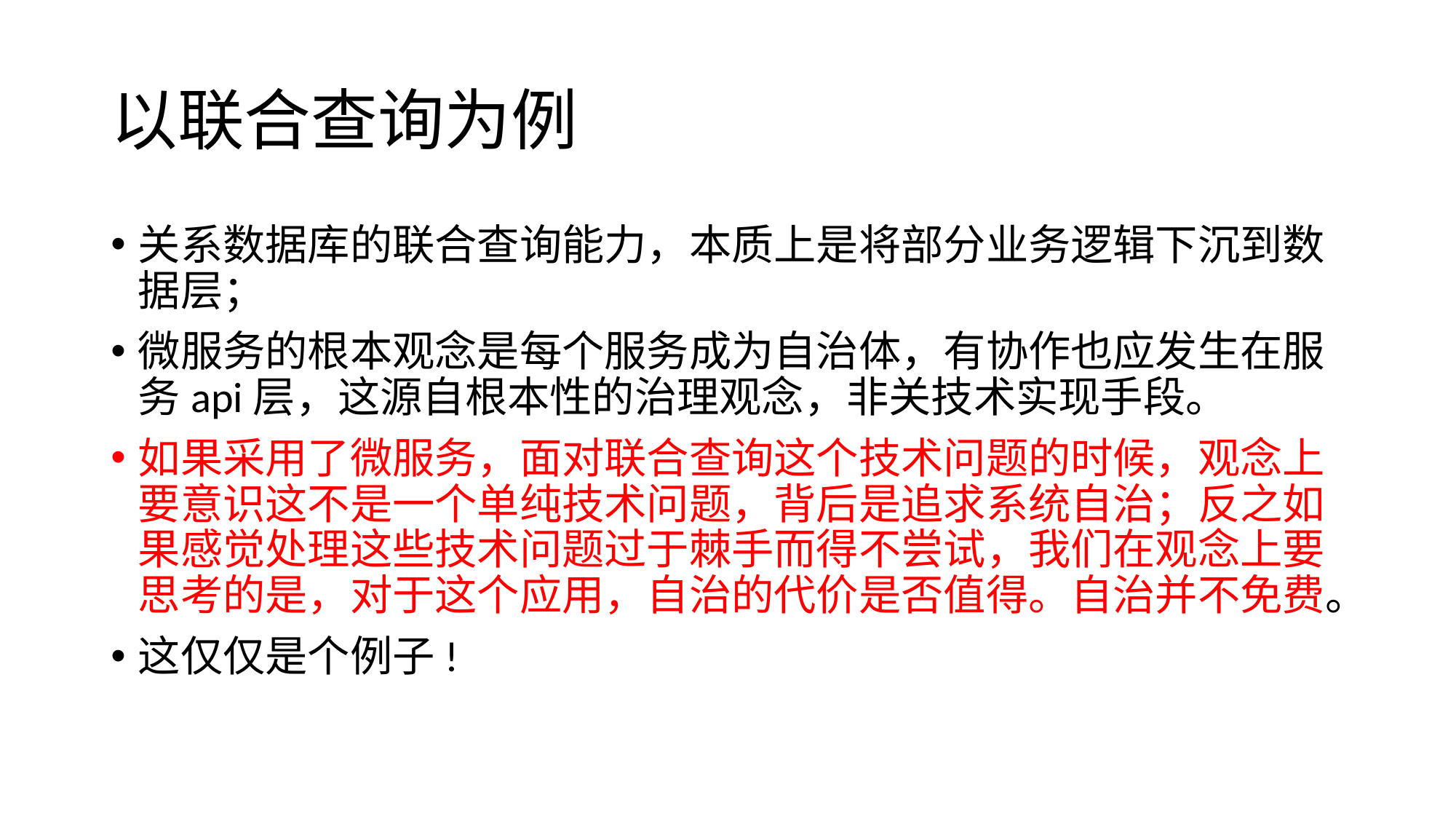

# 以联合查询为例
关系数据库的联合查询能力，本质上是将部分业务逻辑下沉到数据层；
微服务的根本观念是每个服务成为自治体，有协作也应发生在服务api层，这源自根本性的治理观念，非关技术实现手段。
如果采用了微服务，面对联合查询这个技术问题的时候，观念上要意识这不是一个单纯技术问题，背后是追求系统自治；反之如果感觉处理这些技术问题过于棘手而得不尝试，我们在观念上要思考的是，对于这个应用，自治的代价是否值得。自治并不免费。
这仅仅是个例子!